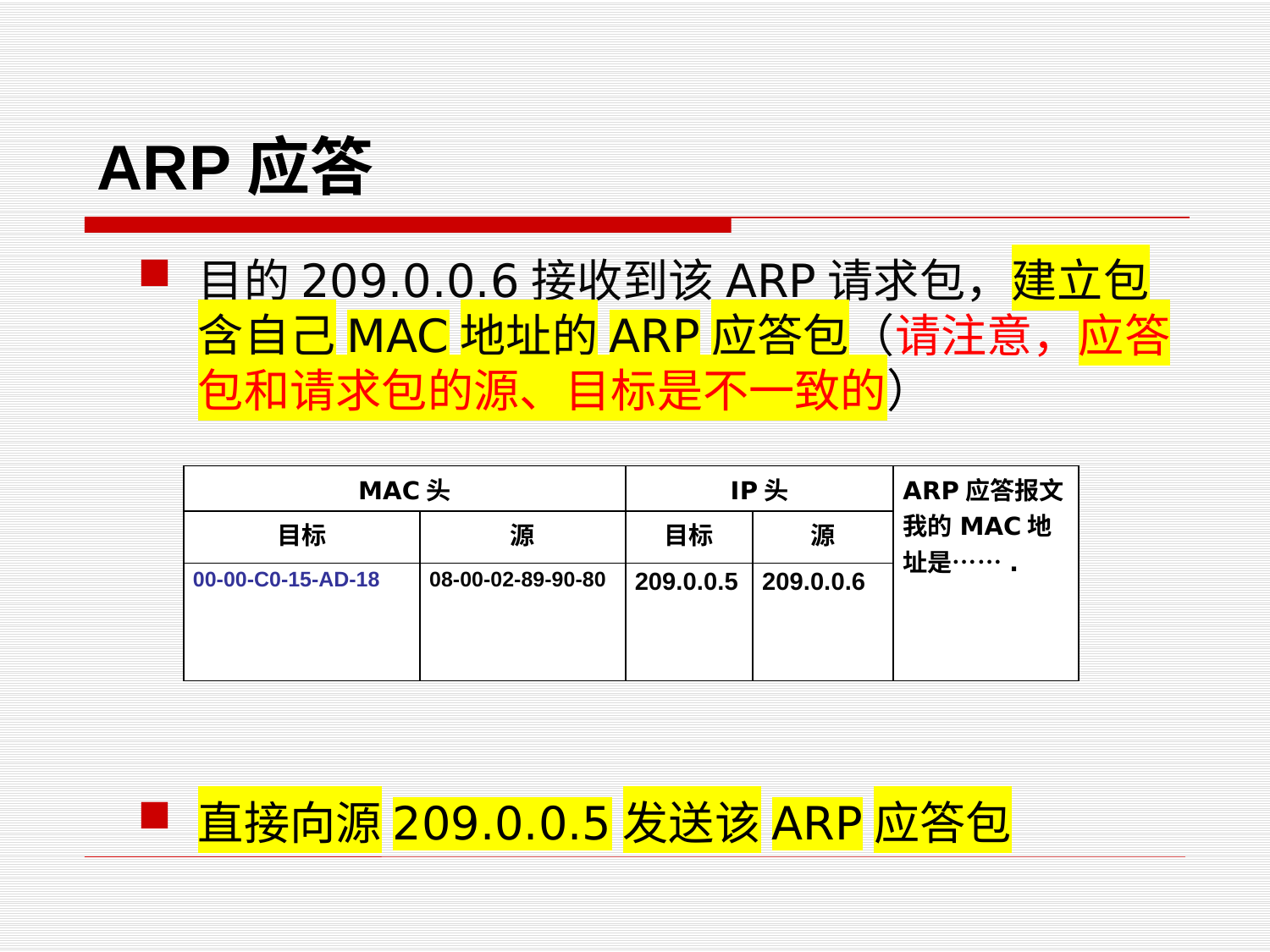

ARP应答
目的209.0.0.6接收到该ARP请求包，建立包含自己MAC地址的ARP应答包（请注意，应答包和请求包的源、目标是不一致的）

直接向源209.0.0.5发送该ARP应答包
| MAC头 |  | IP头 |  | ARP应答报文 我的MAC地址是……. |
| --- | --- | --- | --- | --- |
| 目标 | 源 | 目标 | 源 |  |
| 00-00-C0-15-AD-18 | 08-00-02-89-90-80 | 209.0.0.5 | 209.0.0.6 |  |

18